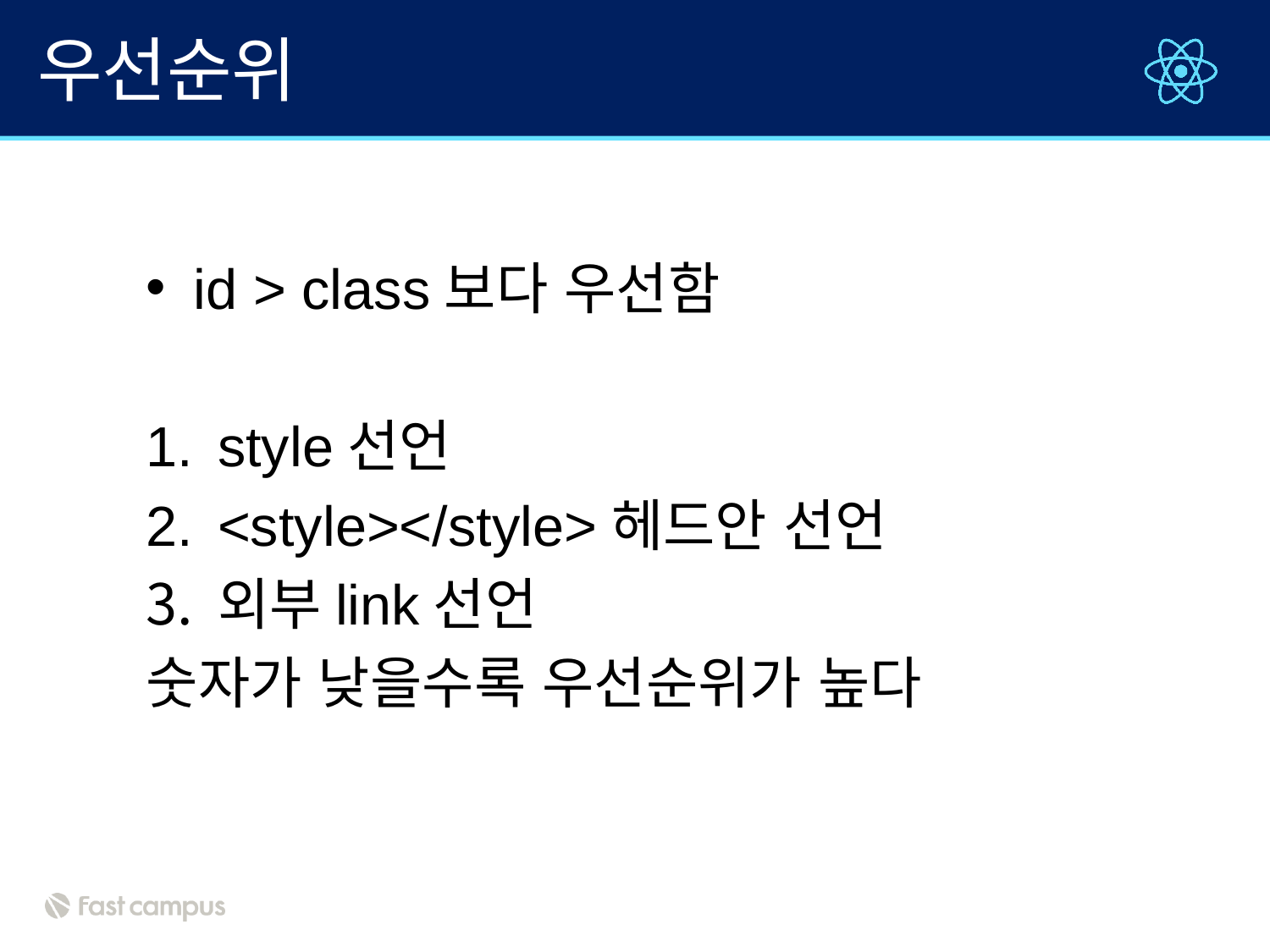

# 우선순위
id > class보다 우선함

style선언
<style></style>헤드안 선언
외부link선언
숫자가 낮을수록 우선순위가 높다